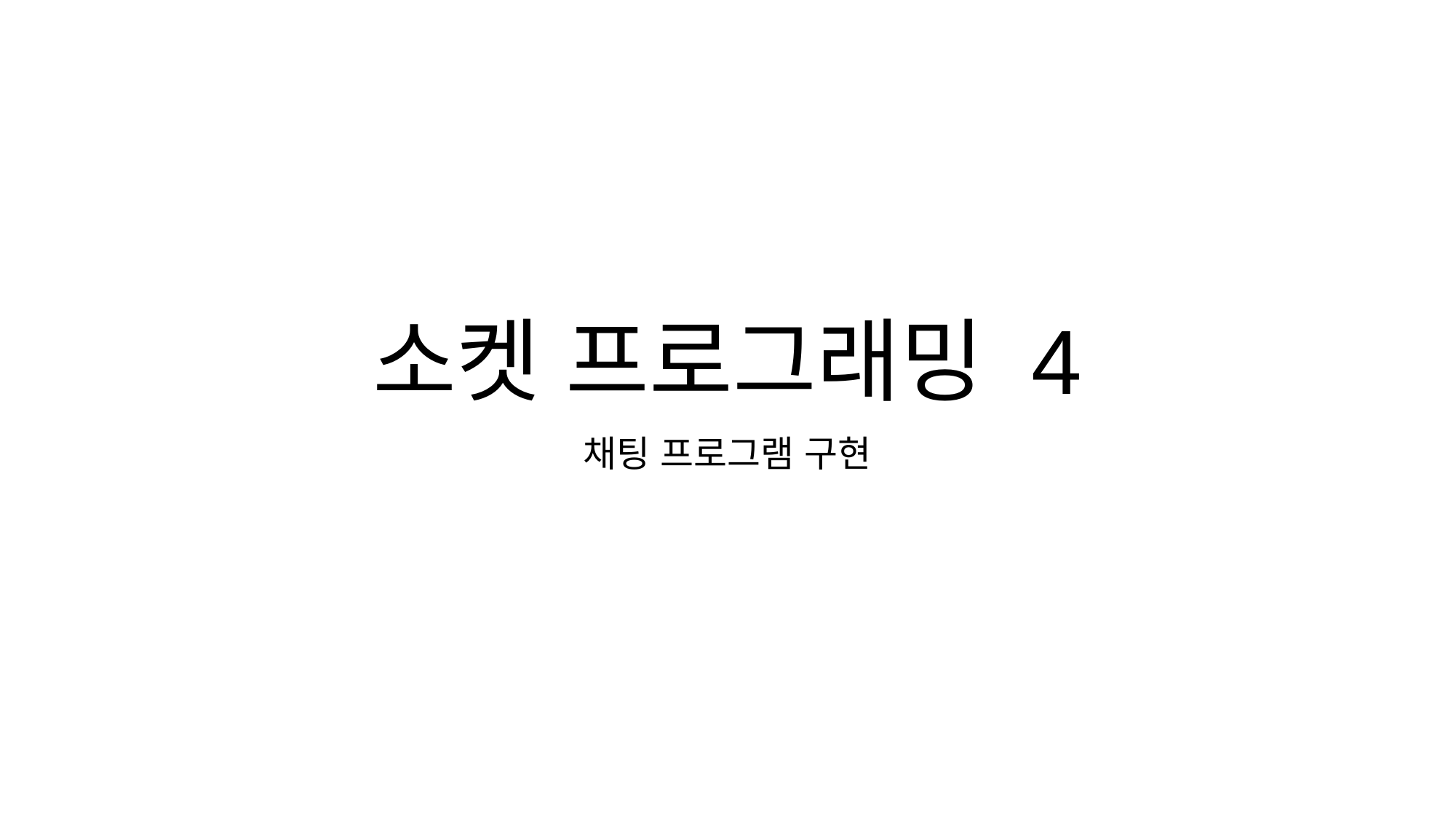

# 소켓 프로그래밍 4
채팅 프로그램 구현